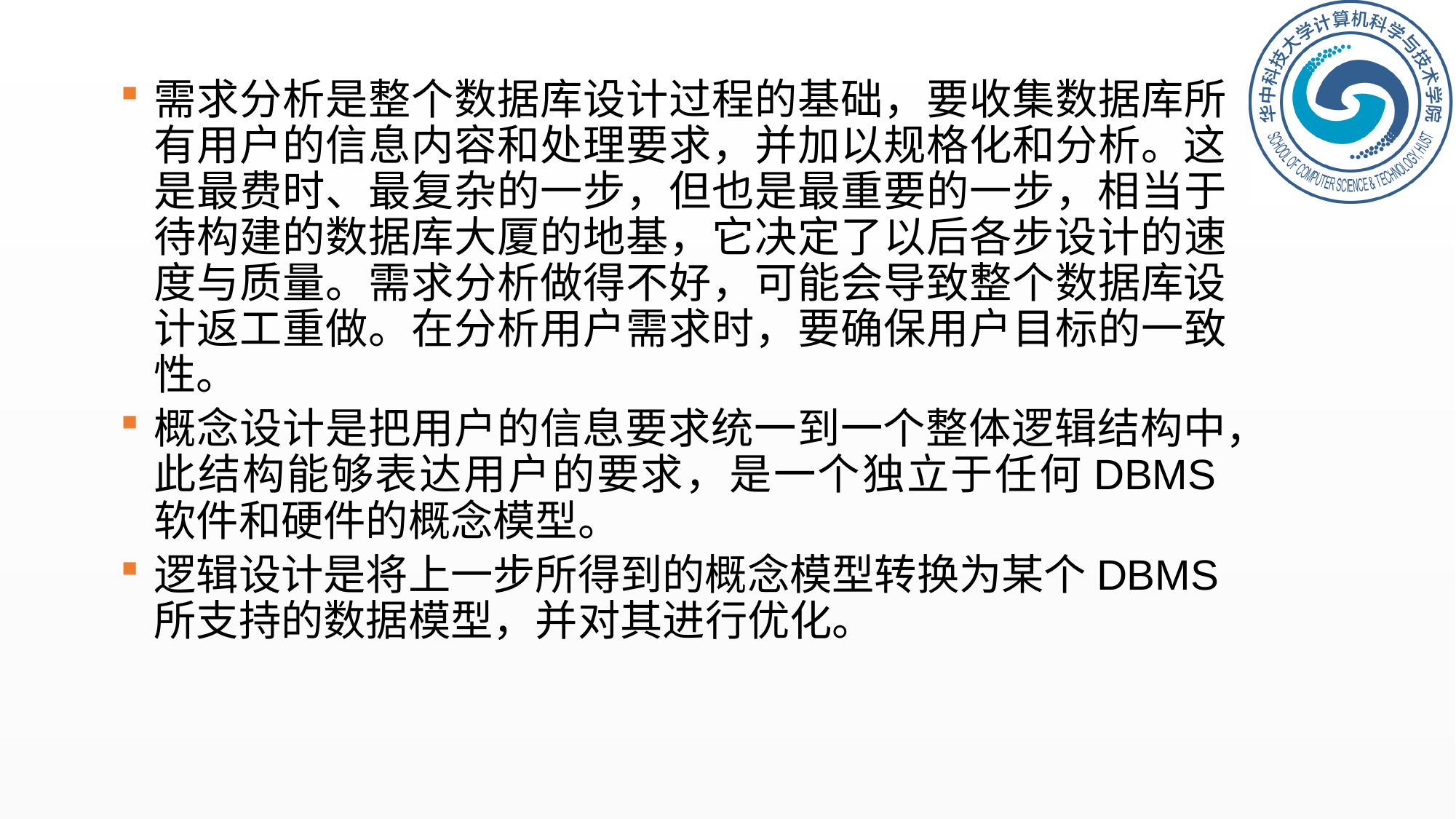

需求分析是整个数据库设计过程的基础，要收集数据库所有用户的信息内容和处理要求，并加以规格化和分析。这是最费时、最复杂的一步，但也是最重要的一步，相当于待构建的数据库大厦的地基，它决定了以后各步设计的速度与质量。需求分析做得不好，可能会导致整个数据库设计返工重做。在分析用户需求时，要确保用户目标的一致性。
概念设计是把用户的信息要求统一到一个整体逻辑结构中，此结构能够表达用户的要求，是一个独立于任何DBMS软件和硬件的概念模型。
逻辑设计是将上一步所得到的概念模型转换为某个DBMS所支持的数据模型，并对其进行优化。